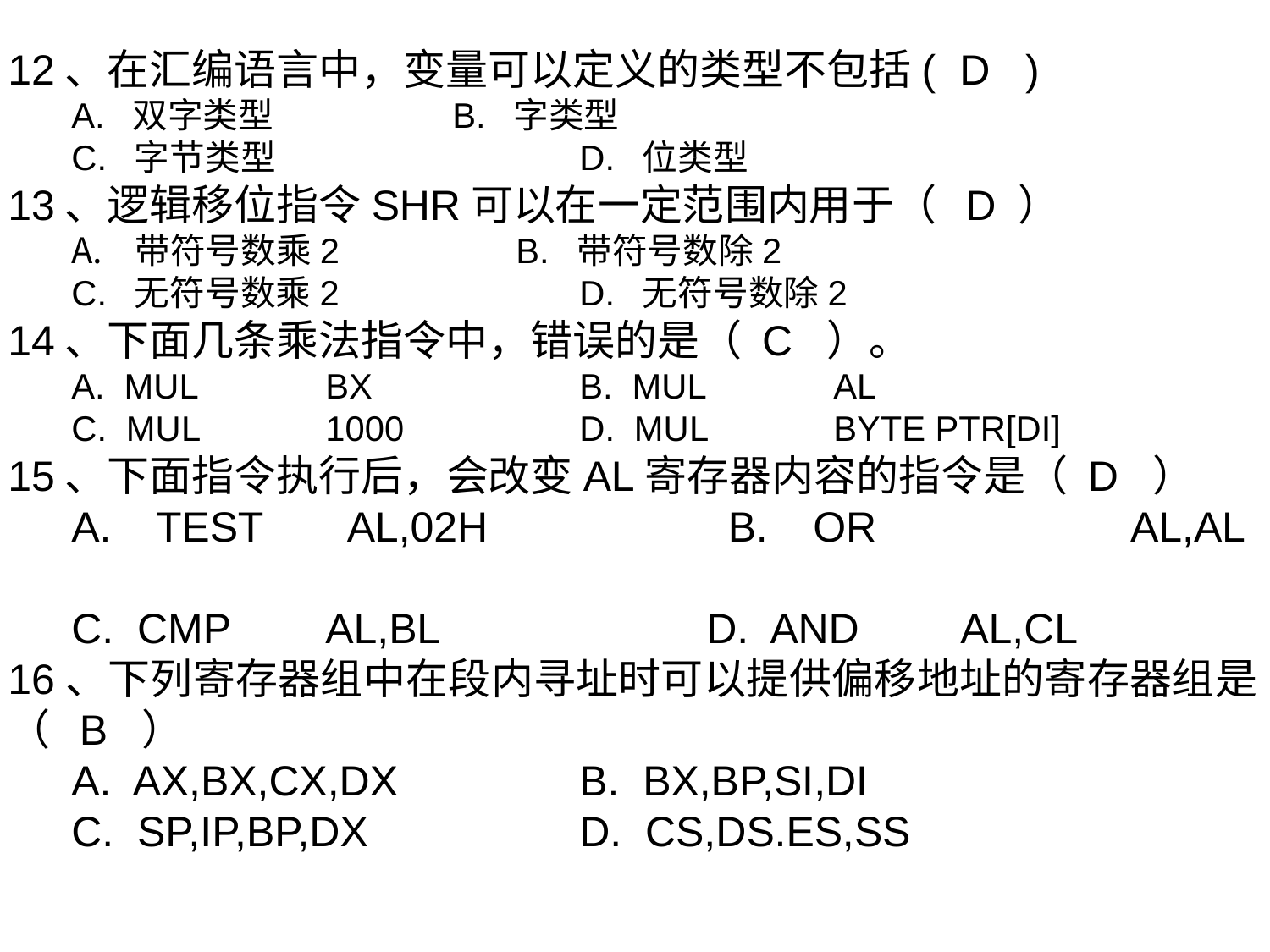

12、在汇编语言中，变量可以定义的类型不包括(  D   )
A.  双字类型		B.  字类型
C.  字节类型			D.  位类型
13、逻辑移位指令SHR可以在一定范围内用于（  D ）
带符号数乘2		B.  带符号数除2
C.  无符号数乘2		D.  无符号数除2
14、下面几条乘法指令中，错误的是（ C  ）。
A.  MUL	BX		B.  MUL	AL
C.  MUL	1000		D.  MUL	BYTE PTR[DI]
15、下面指令执行后，会改变AL寄存器内容的指令是（ D  ）
A.  TEST	AL,02H		B.  OR		AL,AL
C.  CMP	AL,BL			D.  AND	AL,CL
16、下列寄存器组中在段内寻址时可以提供偏移地址的寄存器组是（  B  ）
A.  AX,BX,CX,DX		B.  BX,BP,SI,DI
C.  SP,IP,BP,DX		D.  CS,DS.ES,SS